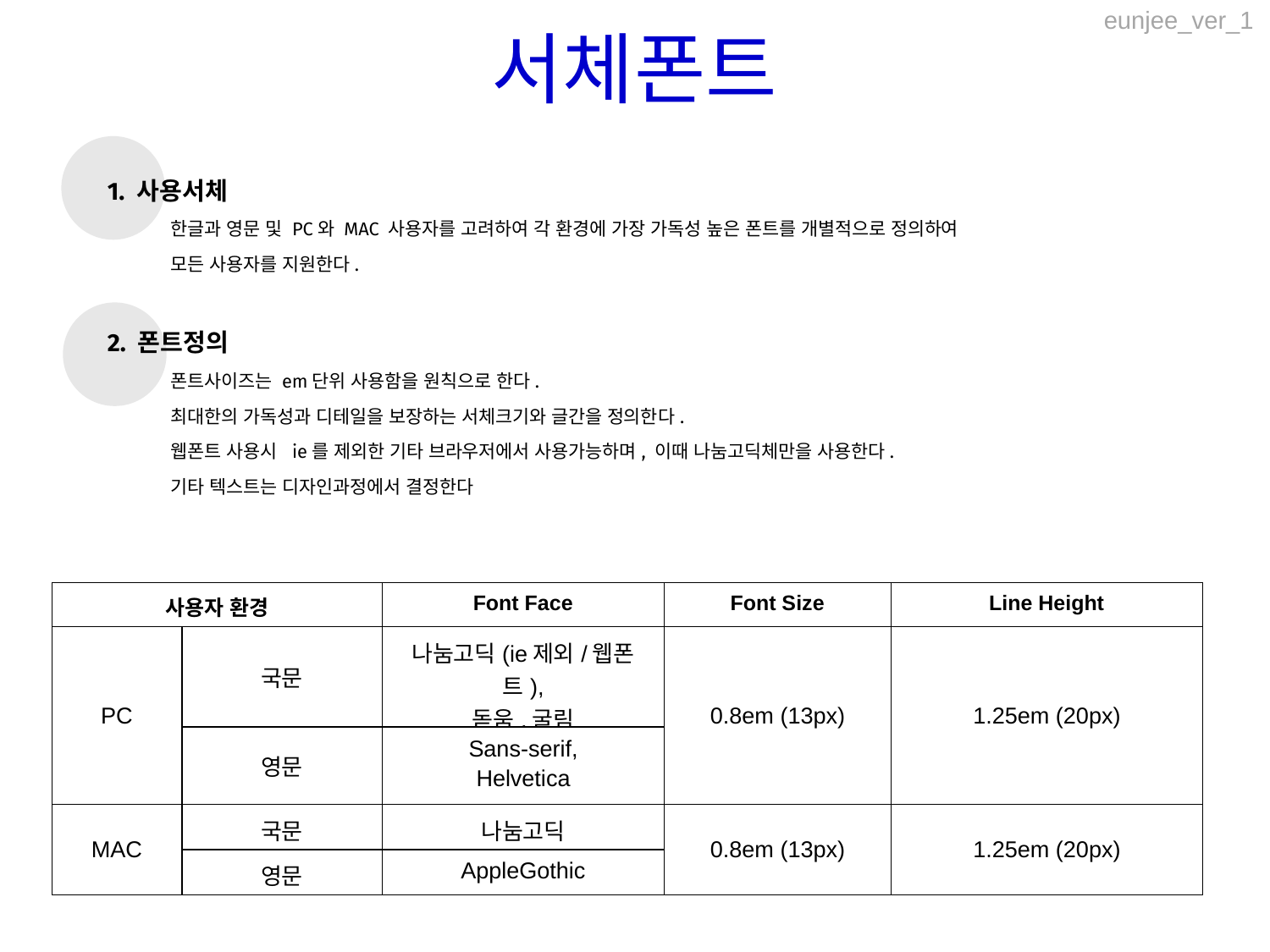

eunjee_ver_1
서체폰트

1. 사용서체
	한글과 영문 및 PC와 MAC 사용자를 고려하여 각 환경에 가장 가독성 높은 폰트를 개별적으로 정의하여
	모든 사용자를 지원한다.

2. 폰트정의
	폰트사이즈는 em단위 사용함을 원칙으로 한다.
	최대한의 가독성과 디테일을 보장하는 서체크기와 글간을 정의한다.
	웹폰트 사용시  ie를 제외한 기타 브라우저에서 사용가능하며, 이때 나눔고딕체만을 사용한다.
	기타 텍스트는 디자인과정에서 결정한다

| 사용자 환경 |  | Font Face | Font Size | Line Height |
| --- | --- | --- | --- | --- |
| PC | 국문 | 나눔고딕(ie제외/웹폰트), 돋움,굴림 | 0.8em (13px) | 1.25em (20px) |
|  | 영문 | Sans-serif, Helvetica |  |  |
| MAC | 국문 | 나눔고딕 | 0.8em (13px) | 1.25em (20px) |
|  | 영문 | AppleGothic |  |  |